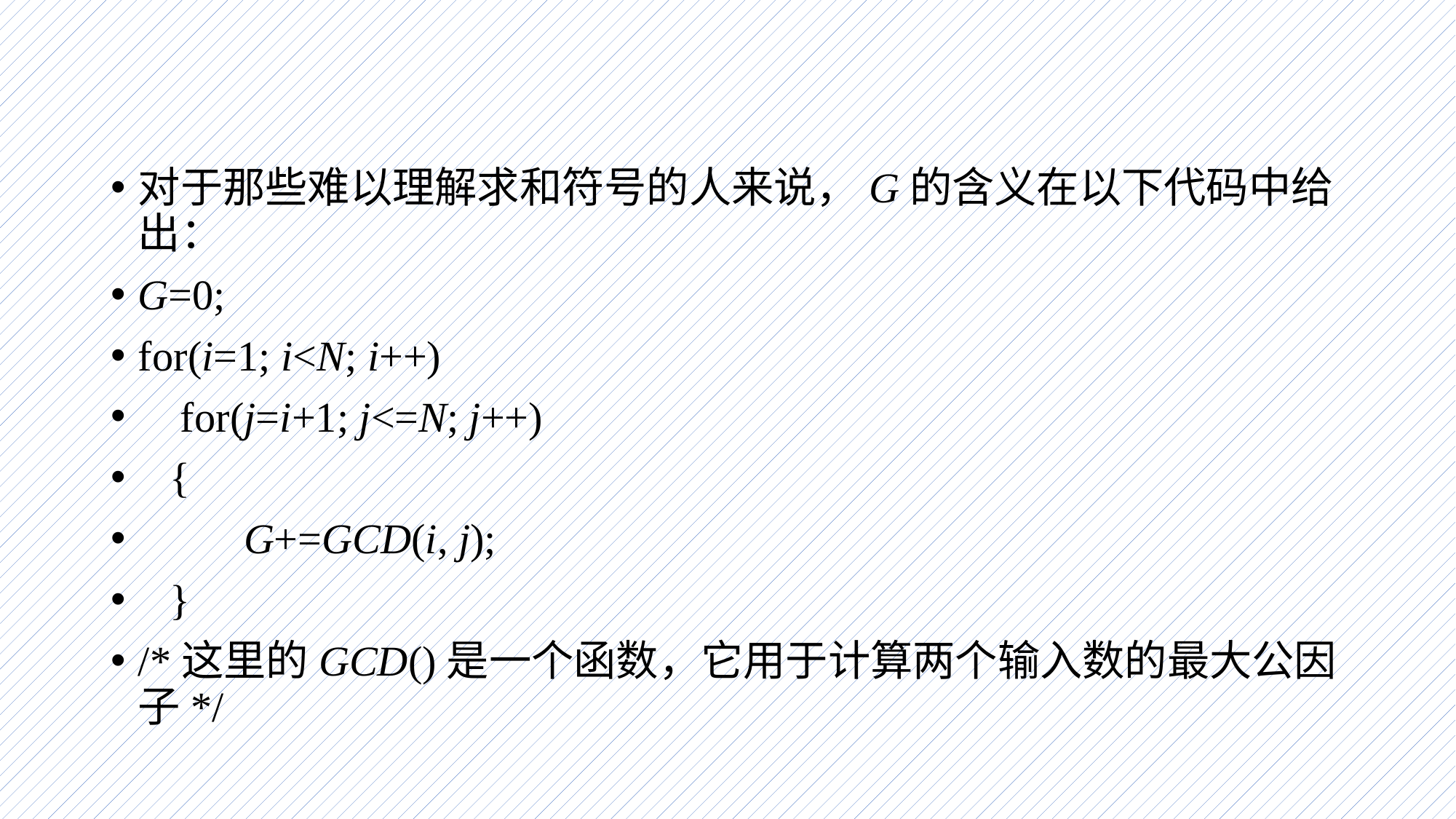

#
对于那些难以理解求和符号的人来说，G的含义在以下代码中给出：
G=0;
for(i=1; i<N; i++)
    for(j=i+1; j<=N; j++)
   {
          G+=GCD(i, j);
   }
/*这里的GCD()是一个函数，它用于计算两个输入数的最大公因子*/